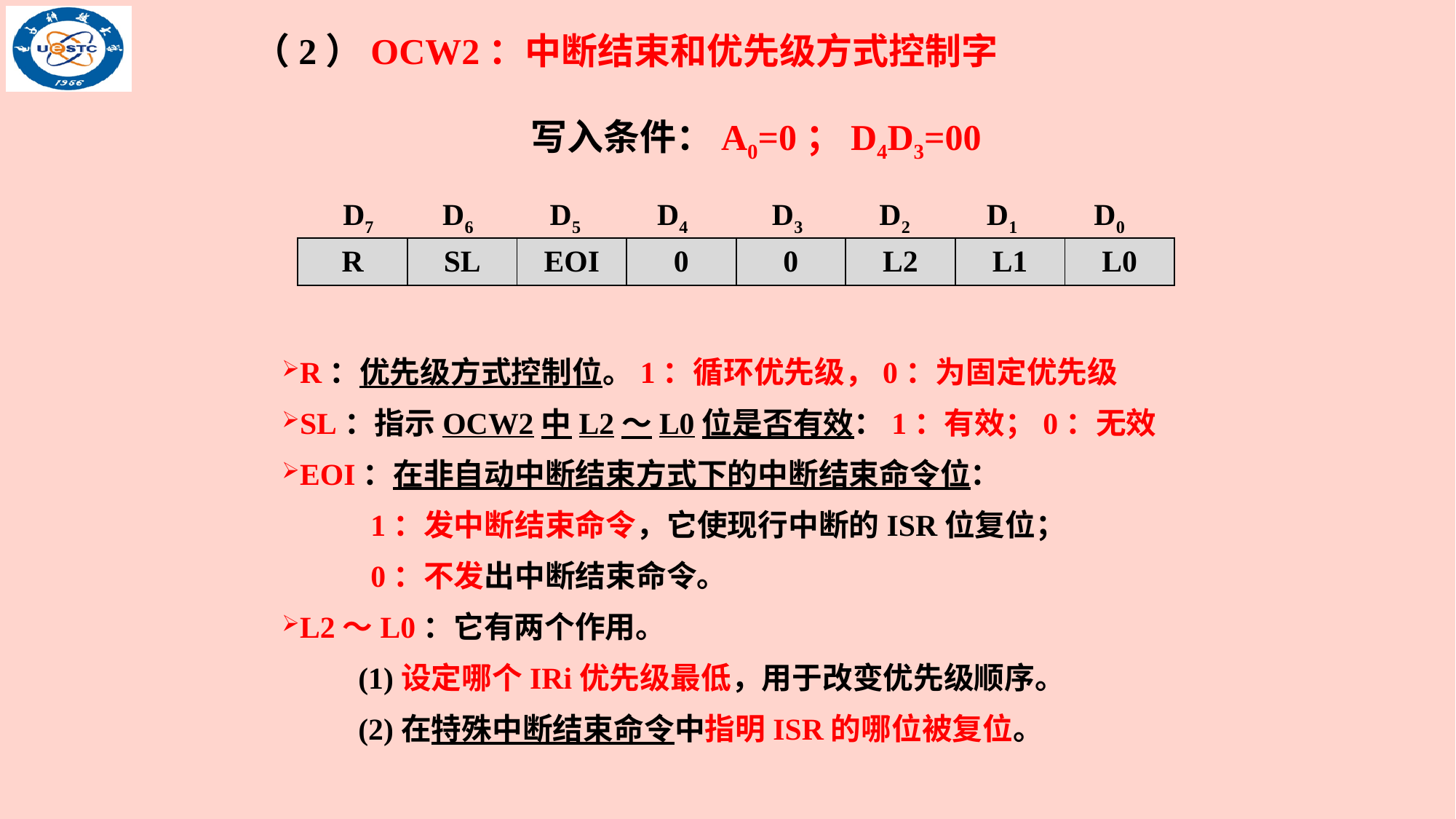

（2）OCW2：中断结束和优先级方式控制字
写入条件：A0=0；D4D3=00
D7         D6          D5          D4           D3          D2          D1          D0
| R | SL | EOI | 0 | 0 | L2 | L1 | L0 |
| --- | --- | --- | --- | --- | --- | --- | --- |
R：优先级方式控制位。1：循环优先级，0：为固定优先级
SL：指示OCW2中L2～L0位是否有效：1：有效；0：无效
EOI：在非自动中断结束方式下的中断结束命令位：
                 1：发中断结束命令，它使现行中断的ISR位复位；
                 0：不发出中断结束命令。
L2～L0：它有两个作用。
          (1)设定哪个IRi优先级最低，用于改变优先级顺序。
          (2)在特殊中断结束命令中指明ISR的哪位被复位。